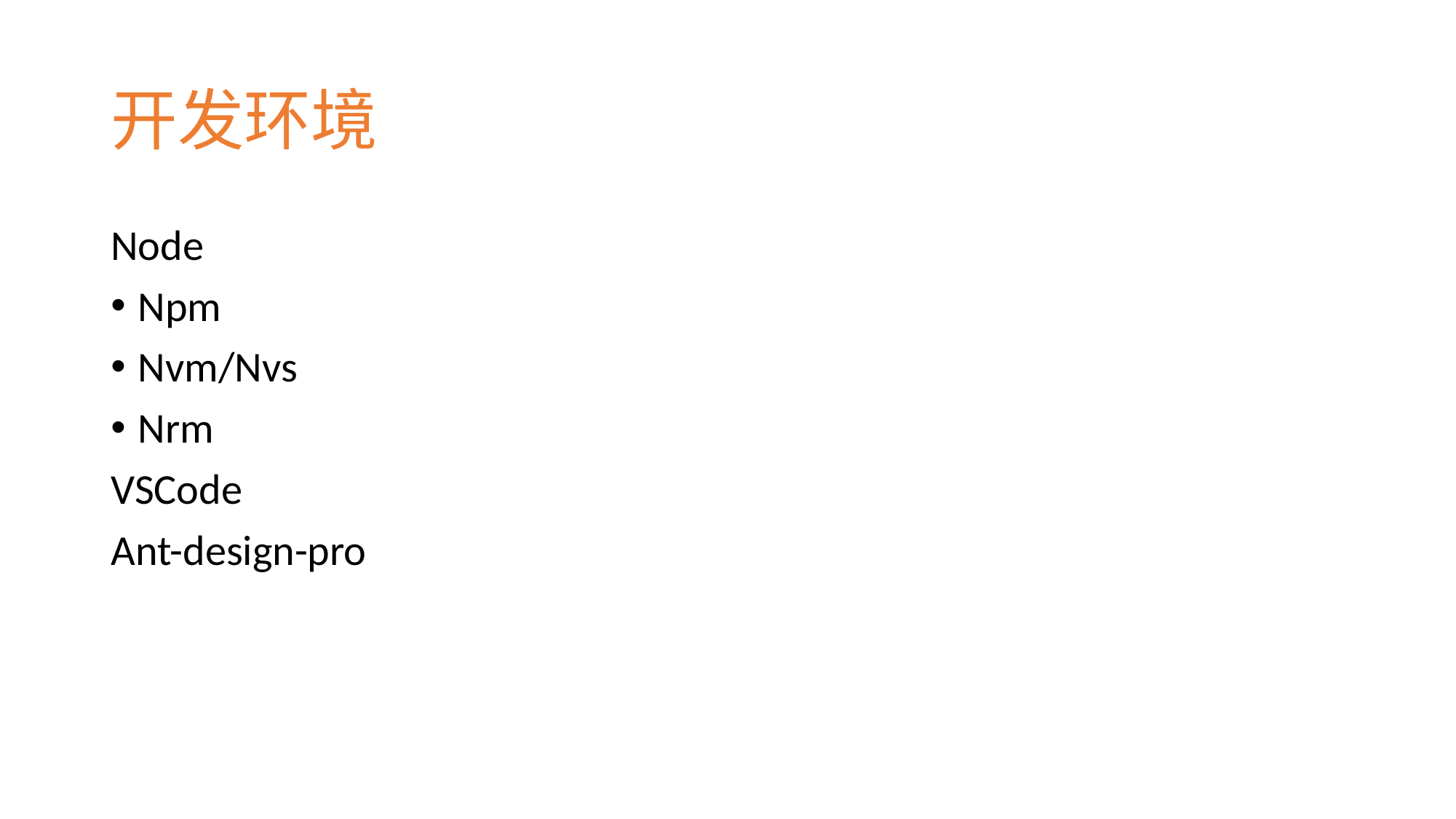

# 开发环境
Node
Npm
Nvm/Nvs
Nrm
VSCode
Ant-design-pro